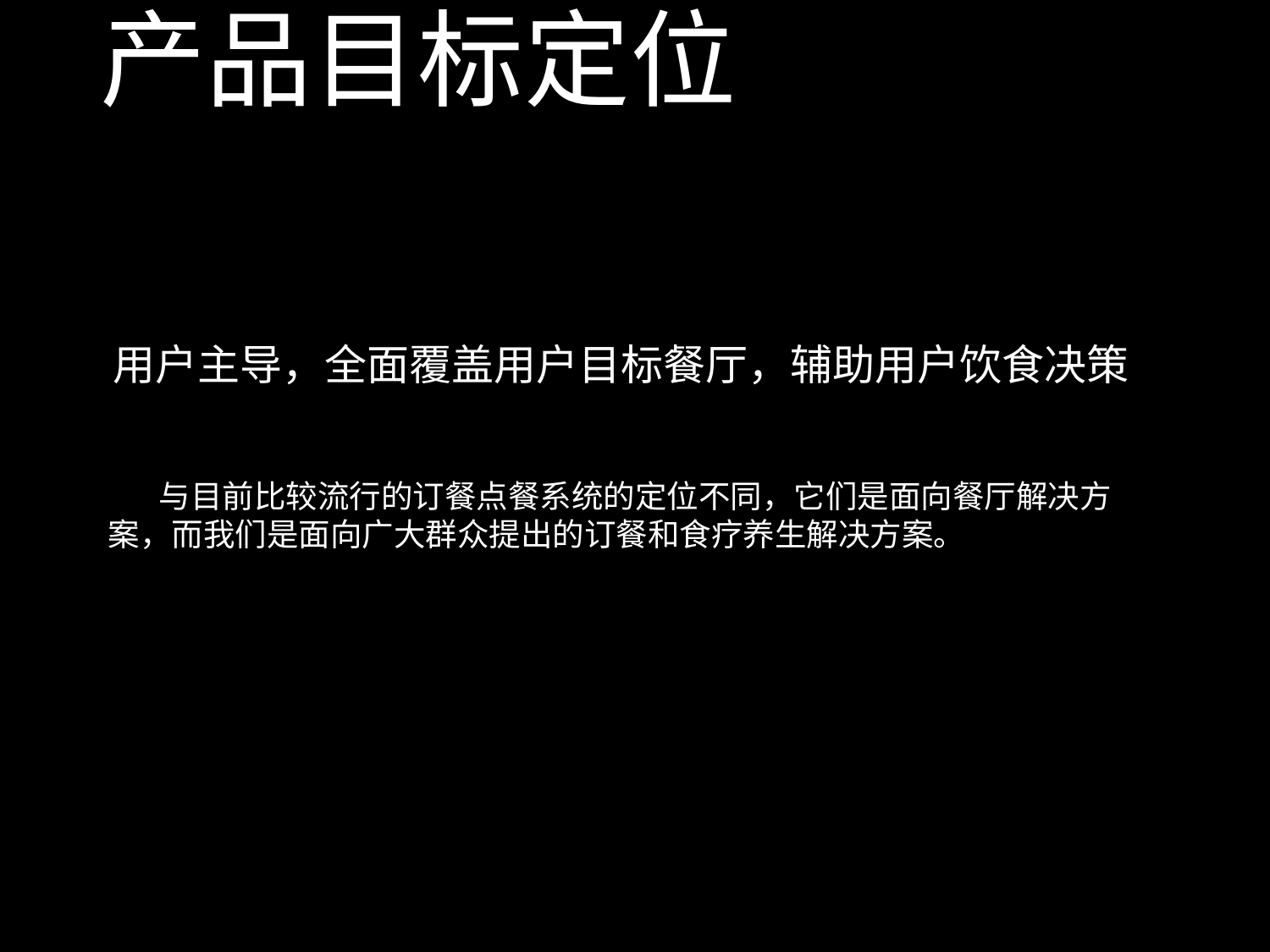

产品目标定位
用户主导，全面覆盖用户目标餐厅，辅助用户饮食决策

      与目前比较流行的订餐点餐系统的定位不同，它们是面向餐厅解决方案，而我们是面向广大群众提出的订餐和食疗养生解决方案。